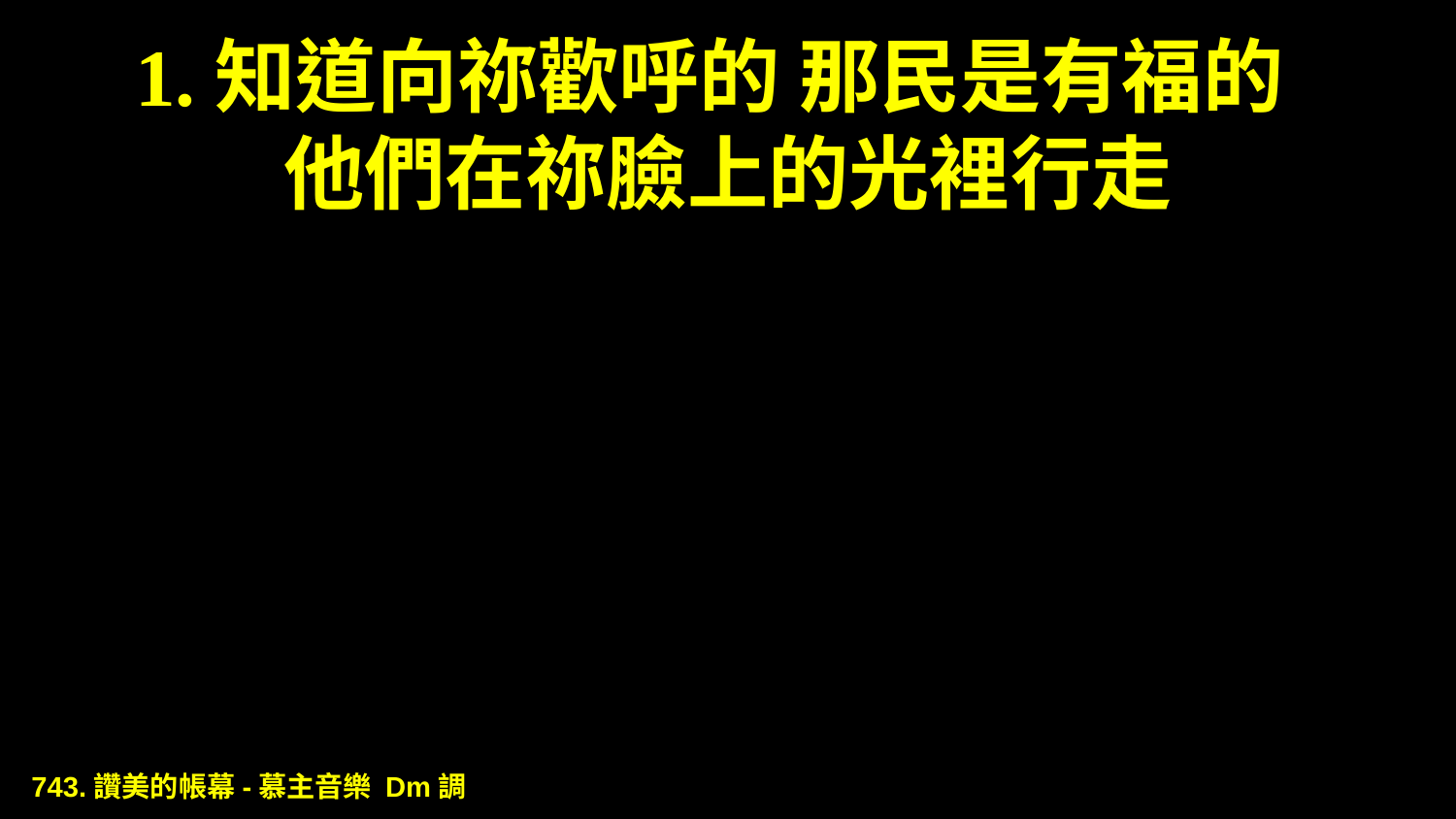

# 1.知道向祢歡呼的 那民是有福的 他們在祢臉上的光裡行走
743.讚美的帳幕-慕主音樂 Dm調